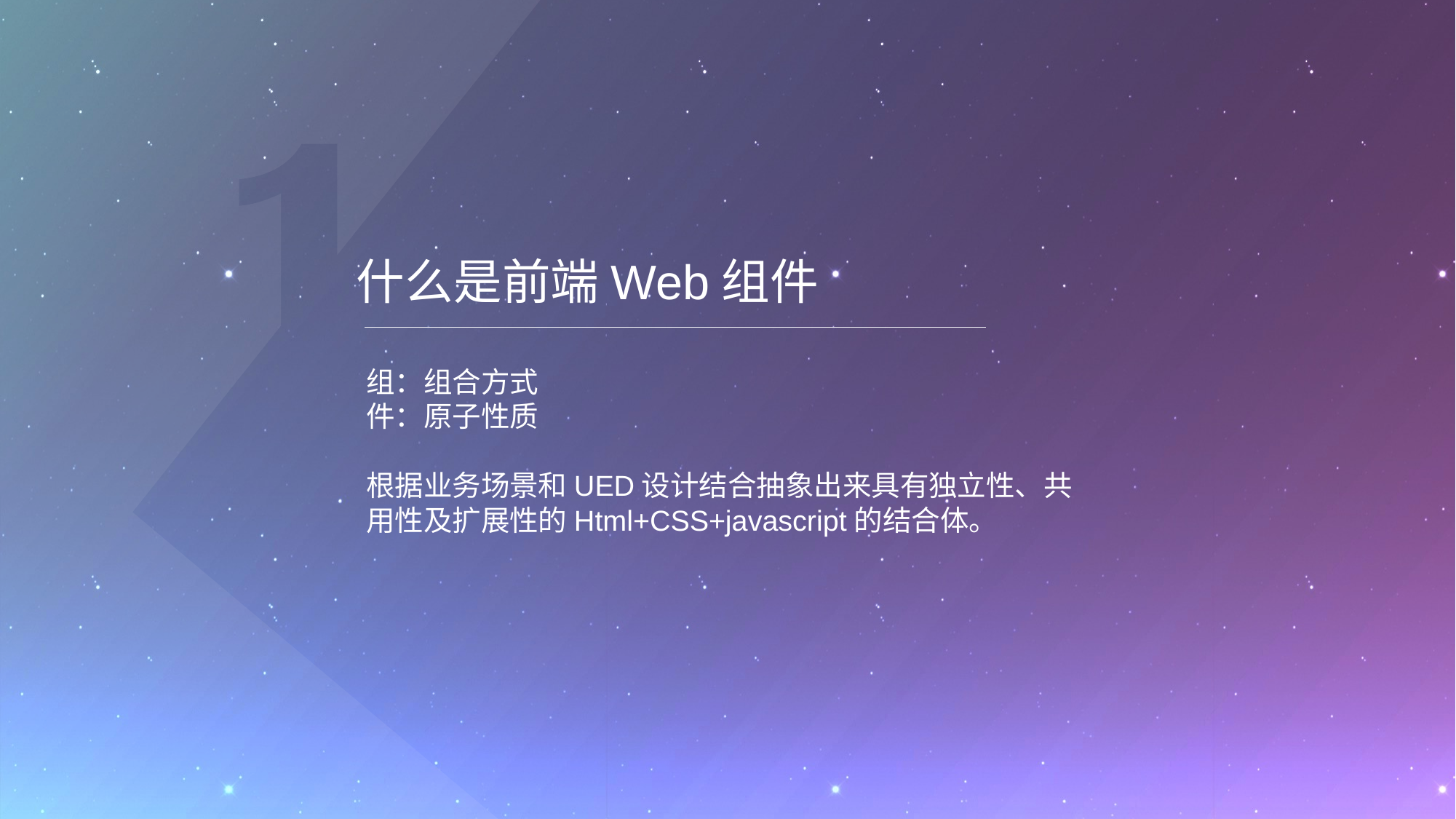

什么是前端Web组件

组：组合方式
件：原子性质

根据业务场景和UED设计结合抽象出来具有独立性、共用性及扩展性的Html+CSS+javascript的结合体。